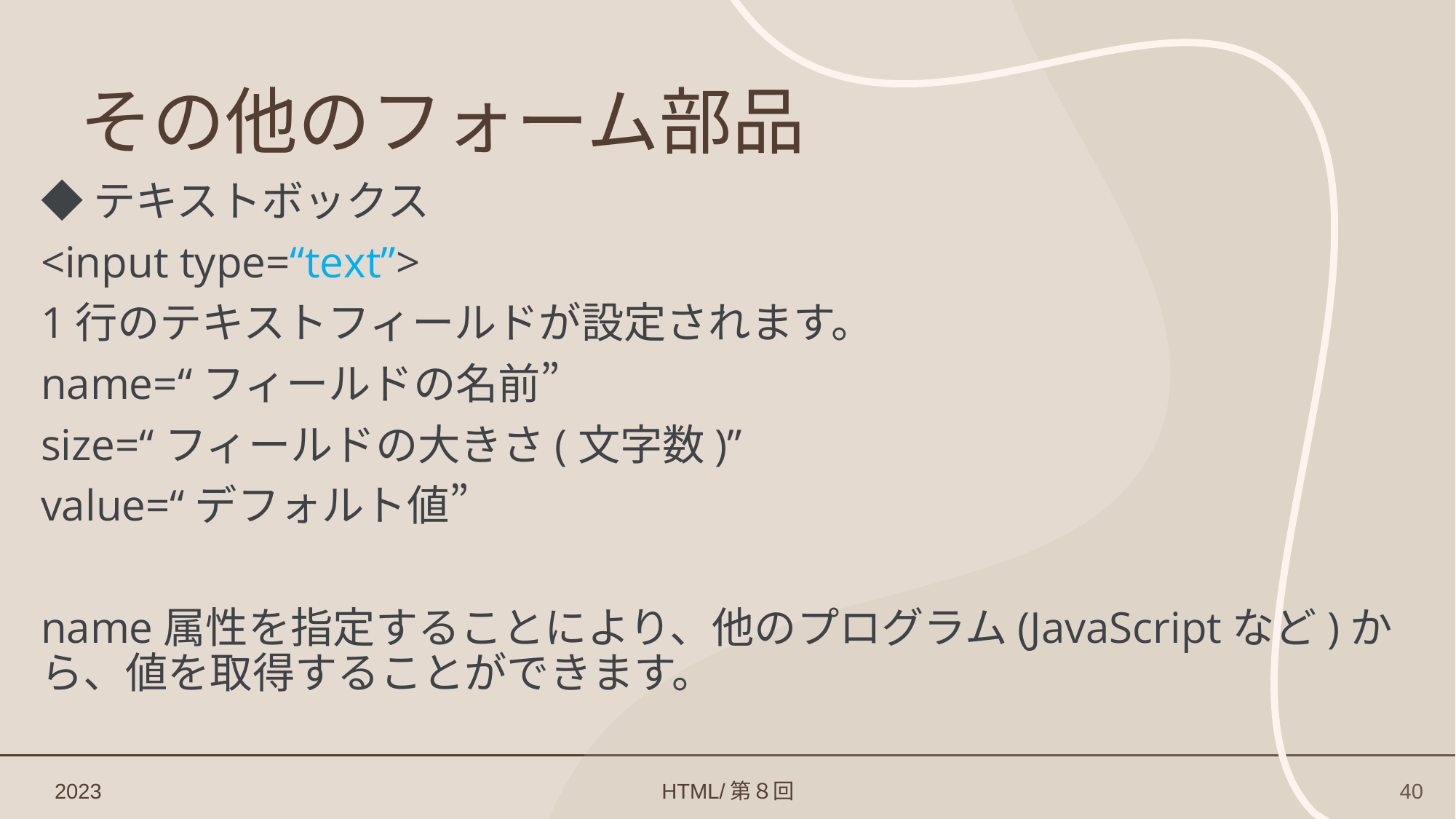

# その他のフォーム部品
◆テキストボックス
<input type=“text”>
1行のテキストフィールドが設定されます。
name=“フィールドの名前”
size=“フィールドの大きさ(文字数)”
value=“デフォルト値”

name属性を指定することにより、他のプログラム(JavaScriptなど)から、値を取得することができます。

2023
HTML/第８回
40